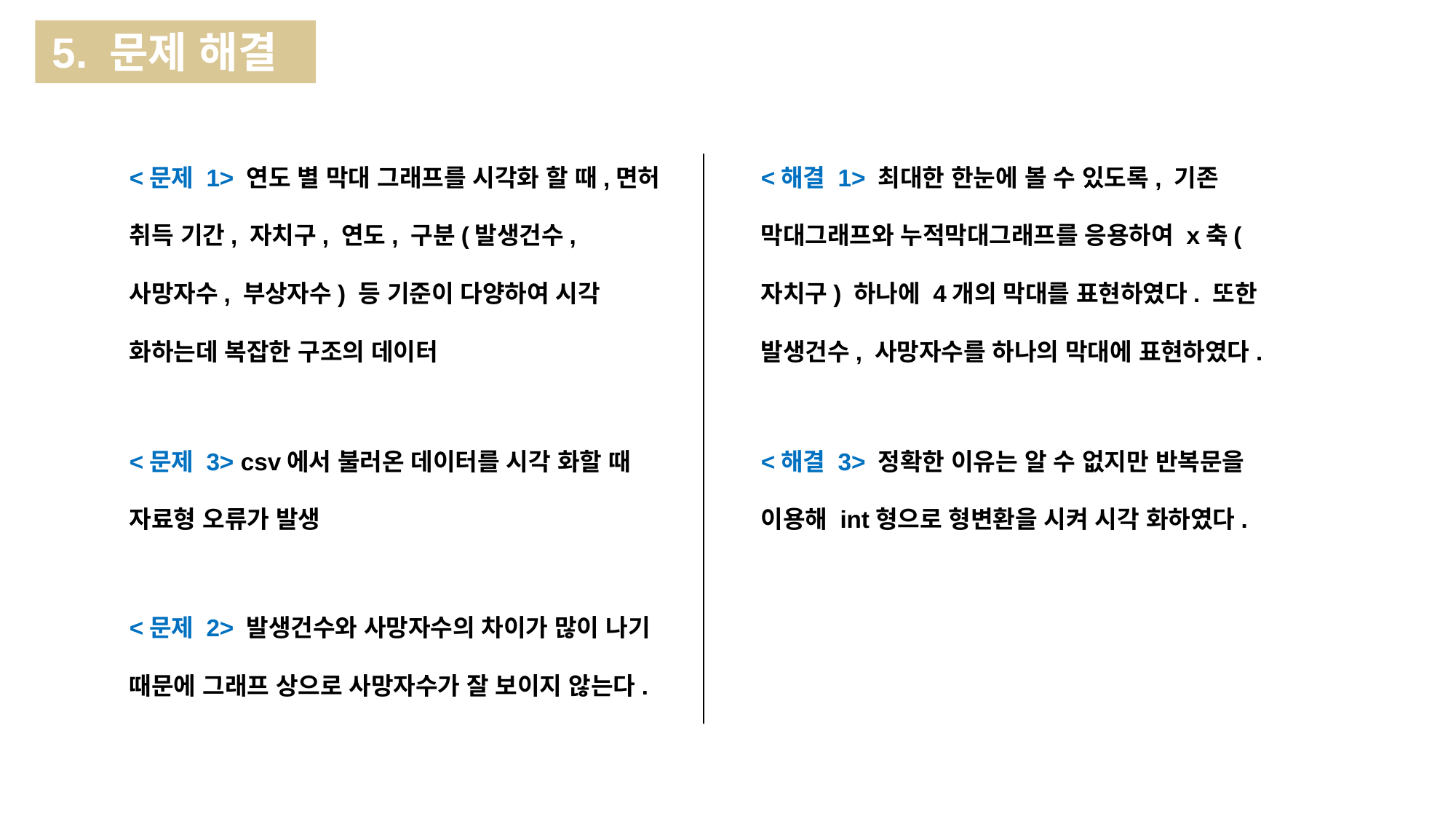

5. 문제 해결

<문제 1> 연도 별 막대 그래프를 시각화 할 때,면허 취득 기간, 자치구, 연도, 구분(발생건수, 사망자수, 부상자수) 등 기준이 다양하여 시각 화하는데 복잡한 구조의 데이터
<해결 1> 최대한 한눈에 볼 수 있도록, 기존 막대그래프와 누적막대그래프를 응용하여 x축(자치구) 하나에 4개의 막대를 표현하였다. 또한 발생건수, 사망자수를 하나의 막대에 표현하였다.
<문제 3> csv에서 불러온 데이터를 시각 화할 때 자료형 오류가 발생
<해결 3> 정확한 이유는 알 수 없지만 반복문을 이용해 int형으로 형변환을 시켜 시각 화하였다.
<문제 2> 발생건수와 사망자수의 차이가 많이 나기 때문에 그래프 상으로 사망자수가 잘 보이지 않는다.